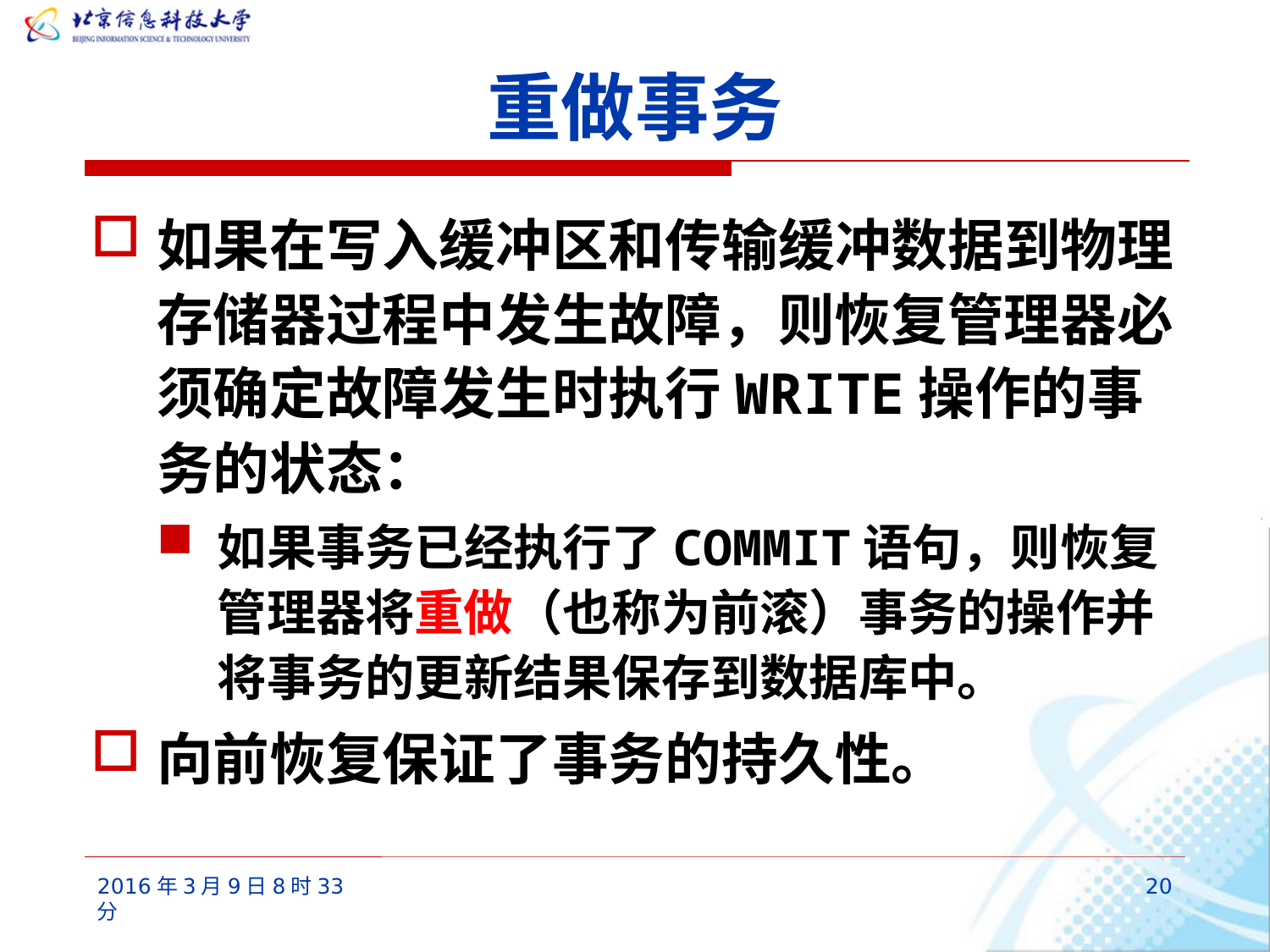

# 重做事务
如果在写入缓冲区和传输缓冲数据到物理存储器过程中发生故障，则恢复管理器必须确定故障发生时执行WRITE操作的事务的状态：
如果事务已经执行了COMMIT语句，则恢复管理器将重做（也称为前滚）事务的操作并将事务的更新结果保存到数据库中。
向前恢复保证了事务的持久性。
2016年3月9日8时33分
20